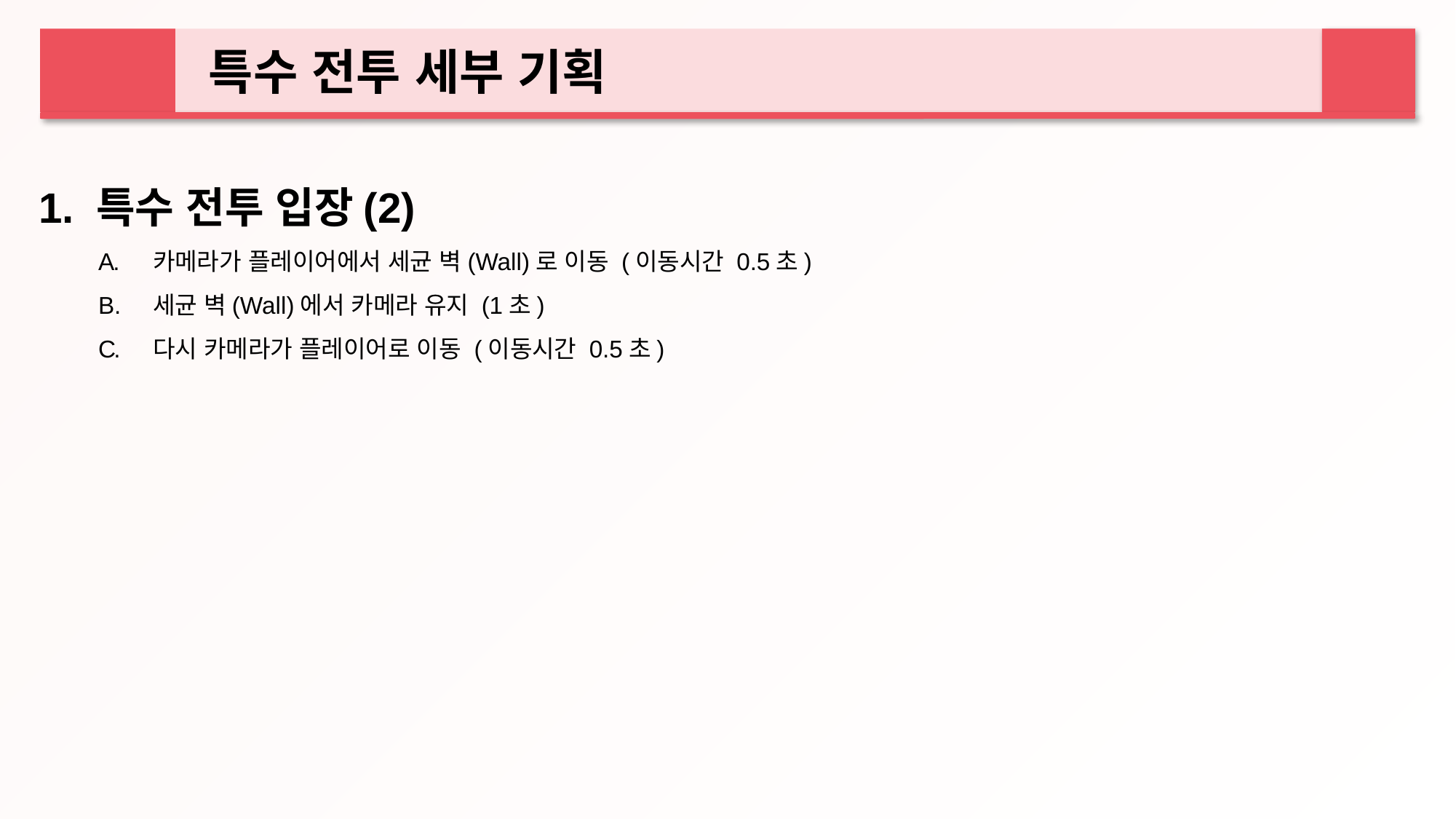

특수 전투 세부 기획

1. 특수 전투 입장(2)
카메라가 플레이어에서 세균 벽(Wall)로 이동 (이동시간 0.5초)
세균 벽(Wall)에서 카메라 유지 (1초)
다시 카메라가 플레이어로 이동 (이동시간 0.5초)